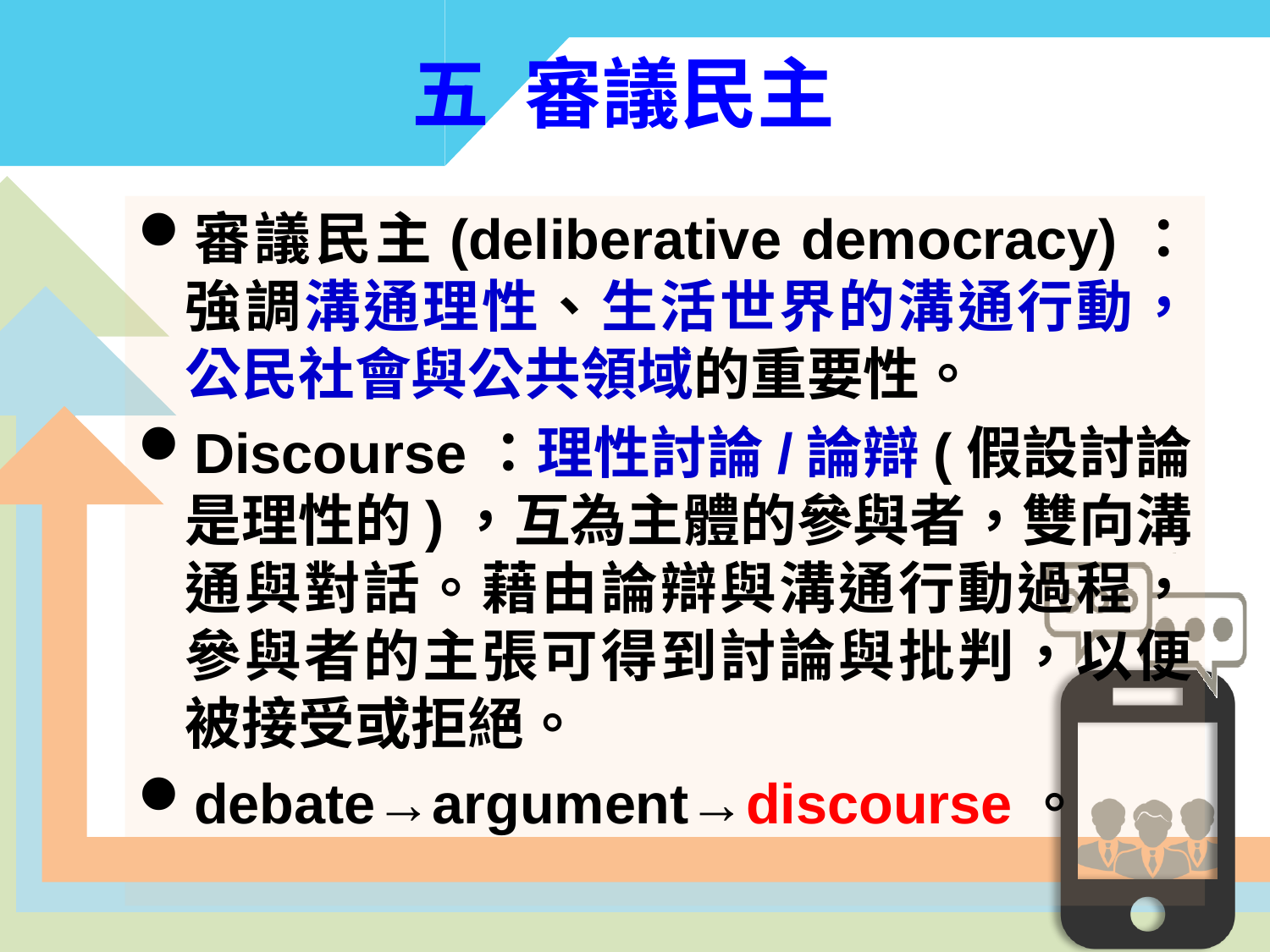

五  審議民主
審議民主(deliberative democracy)：強調溝通理性、生活世界的溝通行動，公民社會與公共領域的重要性。
Discourse：理性討論/論辯(假設討論是理性的)，互為主體的參與者，雙向溝通與對話。藉由論辯與溝通行動過程，參與者的主張可得到討論與批判，以便被接受或拒絕。
debate→argument→discourse。